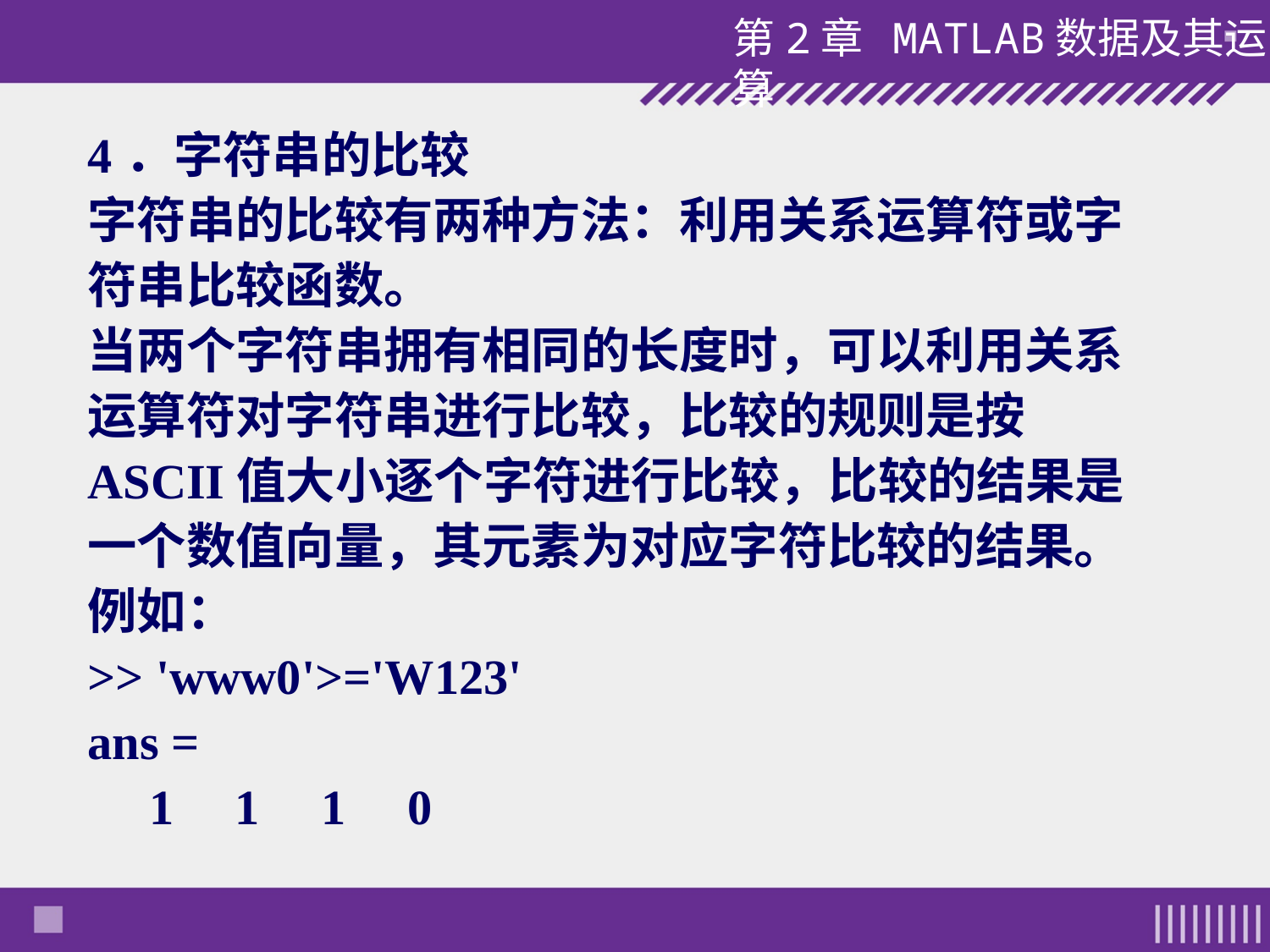

4．字符串的比较
字符串的比较有两种方法：利用关系运算符或字符串比较函数。
当两个字符串拥有相同的长度时，可以利用关系运算符对字符串进行比较，比较的规则是按ASCII值大小逐个字符进行比较，比较的结果是一个数值向量，其元素为对应字符比较的结果。例如：
>> 'www0'>='W123'
ans =
     1     1     1     0